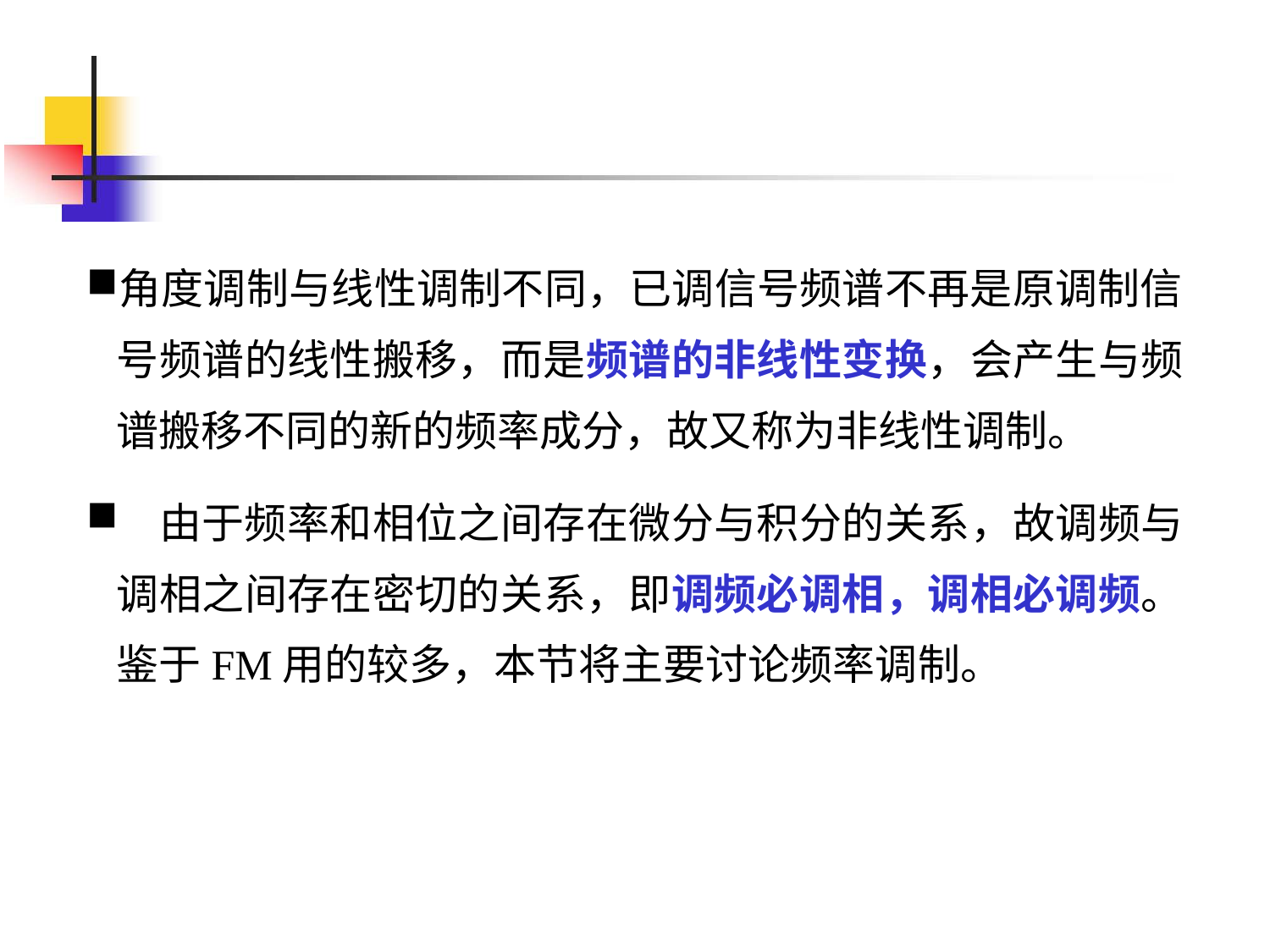

角度调制与线性调制不同，已调信号频谱不再是原调制信号频谱的线性搬移，而是频谱的非线性变换，会产生与频谱搬移不同的新的频率成分，故又称为非线性调制。
   由于频率和相位之间存在微分与积分的关系，故调频与调相之间存在密切的关系，即调频必调相，调相必调频。 鉴于FM用的较多，本节将主要讨论频率调制。